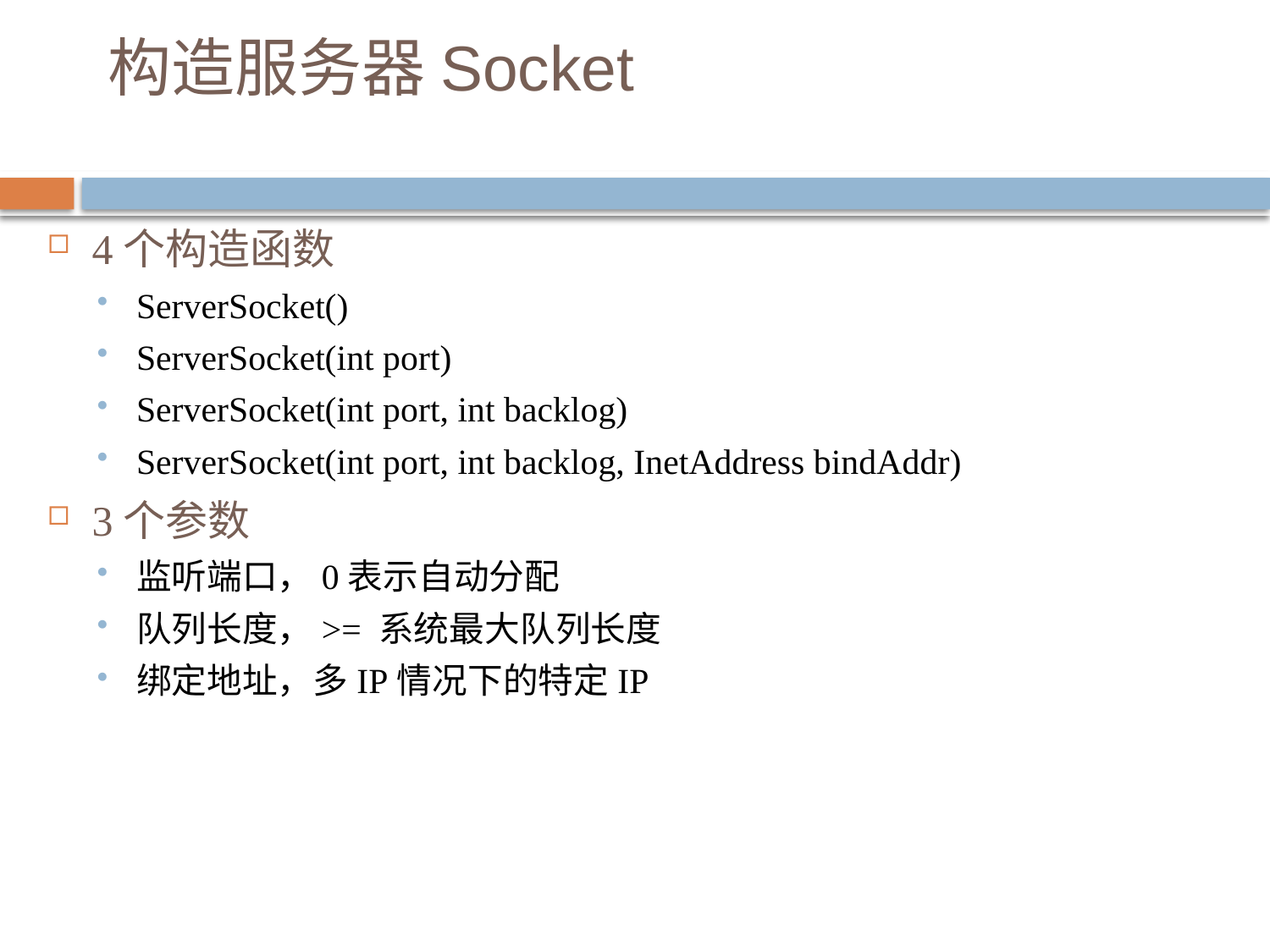

# 构造服务器Socket
4个构造函数
ServerSocket()
ServerSocket(int port)
ServerSocket(int port, int backlog)
ServerSocket(int port, int backlog, InetAddress bindAddr)
3个参数
监听端口，0表示自动分配
队列长度，>= 系统最大队列长度
绑定地址，多IP情况下的特定IP